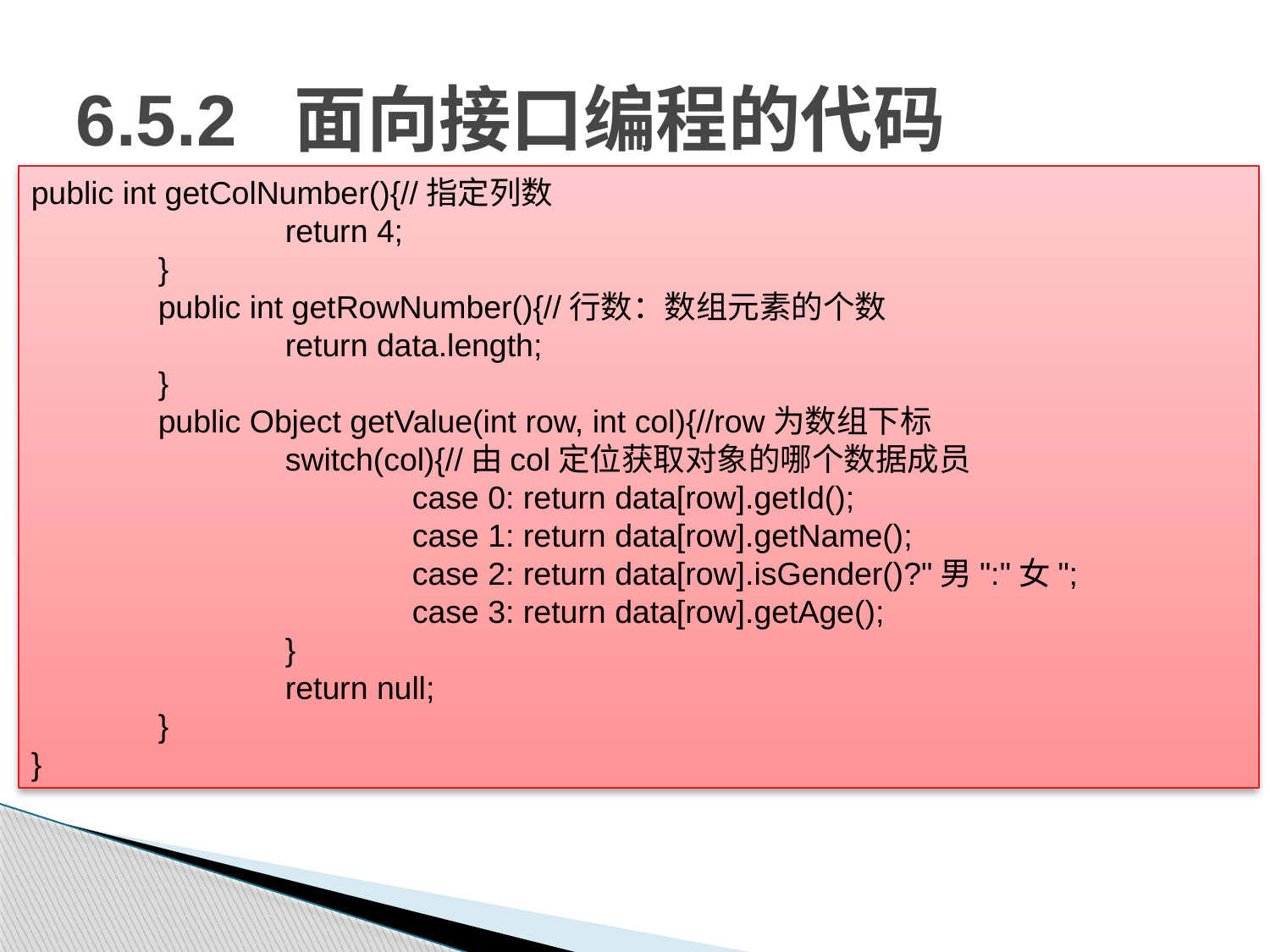

# 6.5.2  面向接口编程的代码
public int getColNumber(){//指定列数
		return 4;
	}
	public int getRowNumber(){//行数：数组元素的个数
		return data.length;
	}
	public Object getValue(int row, int col){//row为数组下标
		switch(col){//由col定位获取对象的哪个数据成员
			case 0: return data[row].getId();
			case 1: return data[row].getName();
			case 2: return data[row].isGender()?"男":"女";
			case 3: return data[row].getAge();
		}
		return null;
	}
}